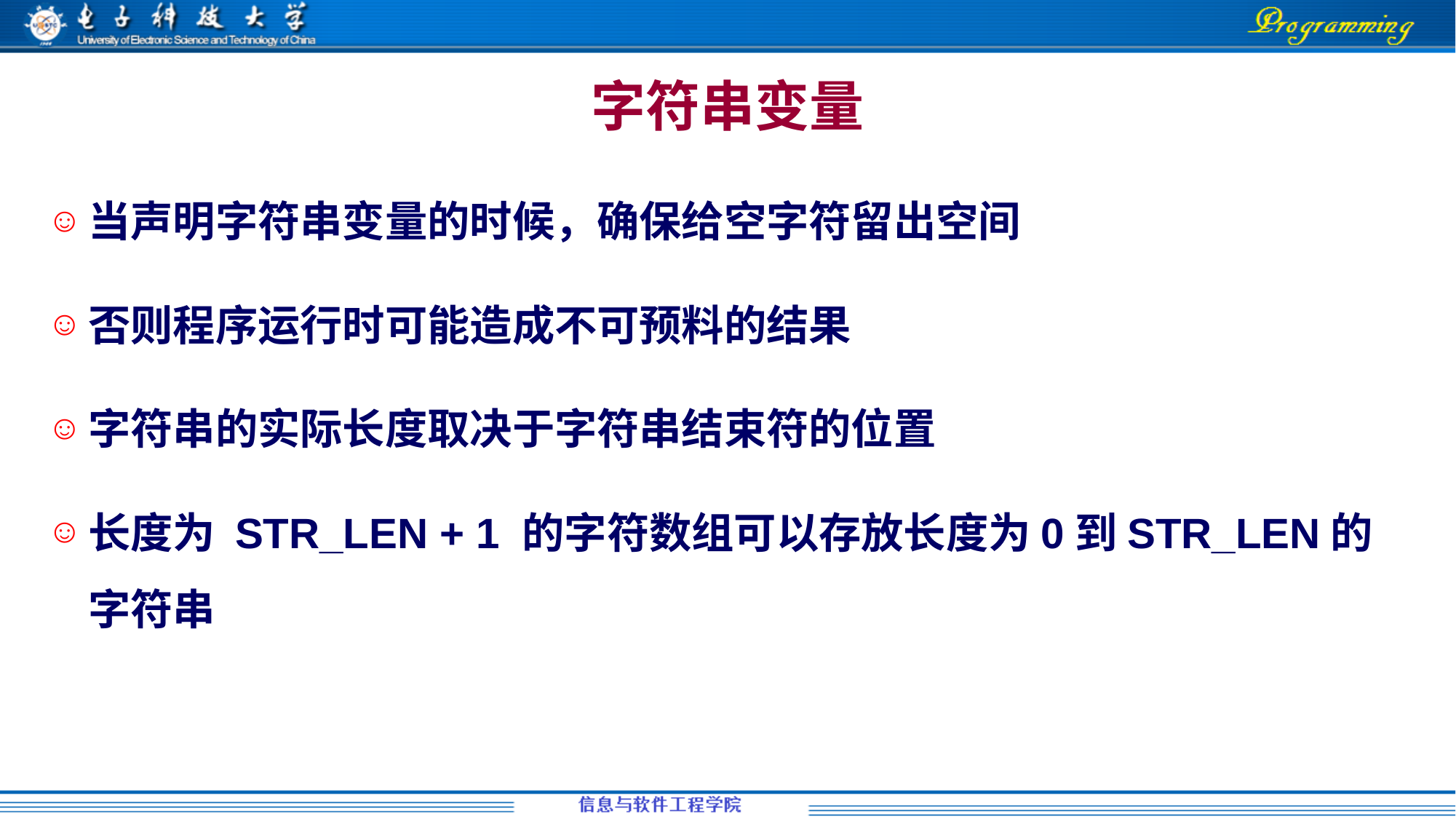

字符串变量
当声明字符串变量的时候，确保给空字符留出空间
否则程序运行时可能造成不可预料的结果
字符串的实际长度取决于字符串结束符的位置
长度为 STR_LEN + 1 的字符数组可以存放长度为0到STR_LEN的字符串